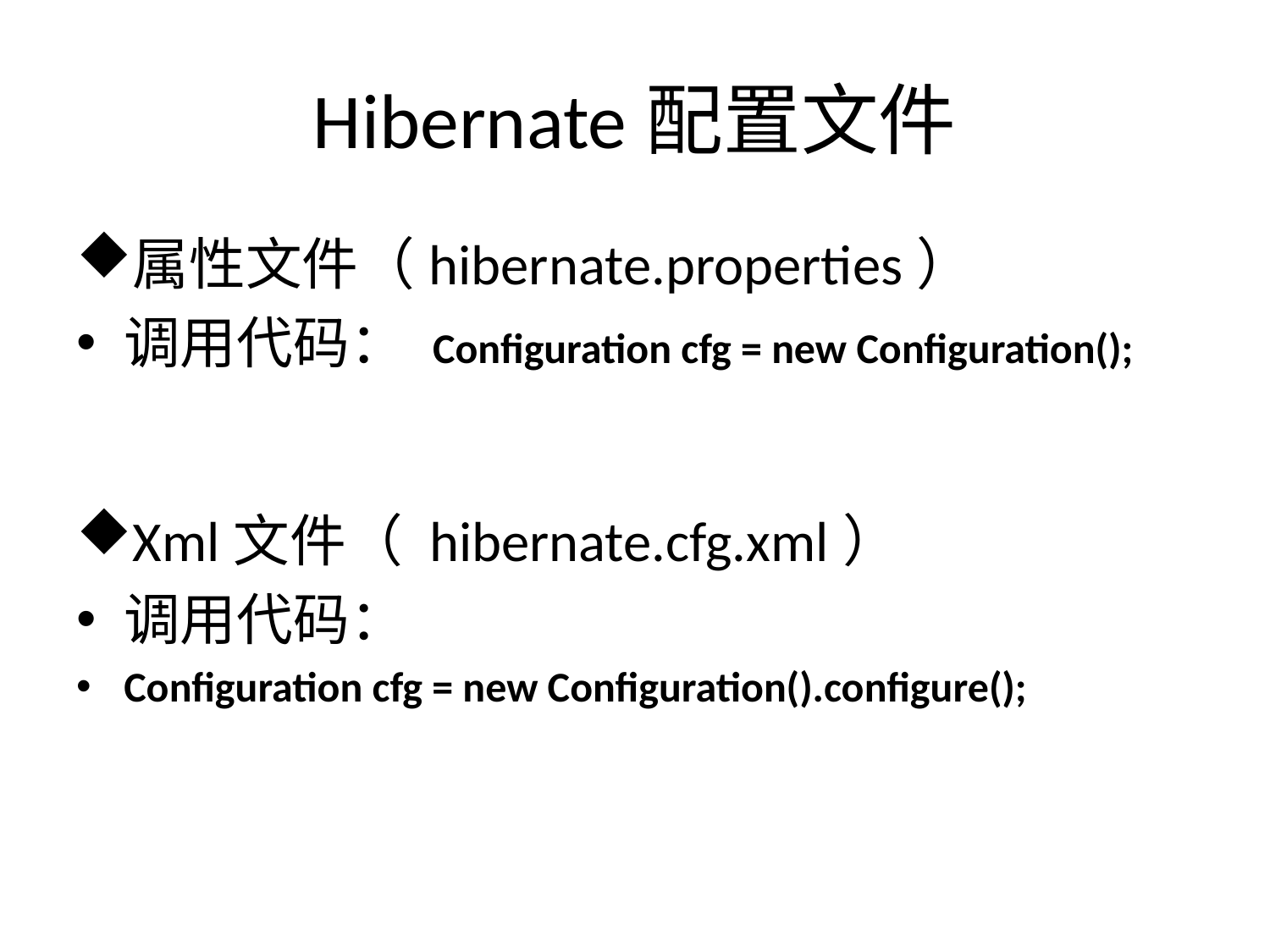

# Hibernate配置文件
属性文件（hibernate.properties）
调用代码： Configuration cfg = new Configuration();

Xml文件（ hibernate.cfg.xml）
调用代码：
Configuration cfg = new Configuration().configure();